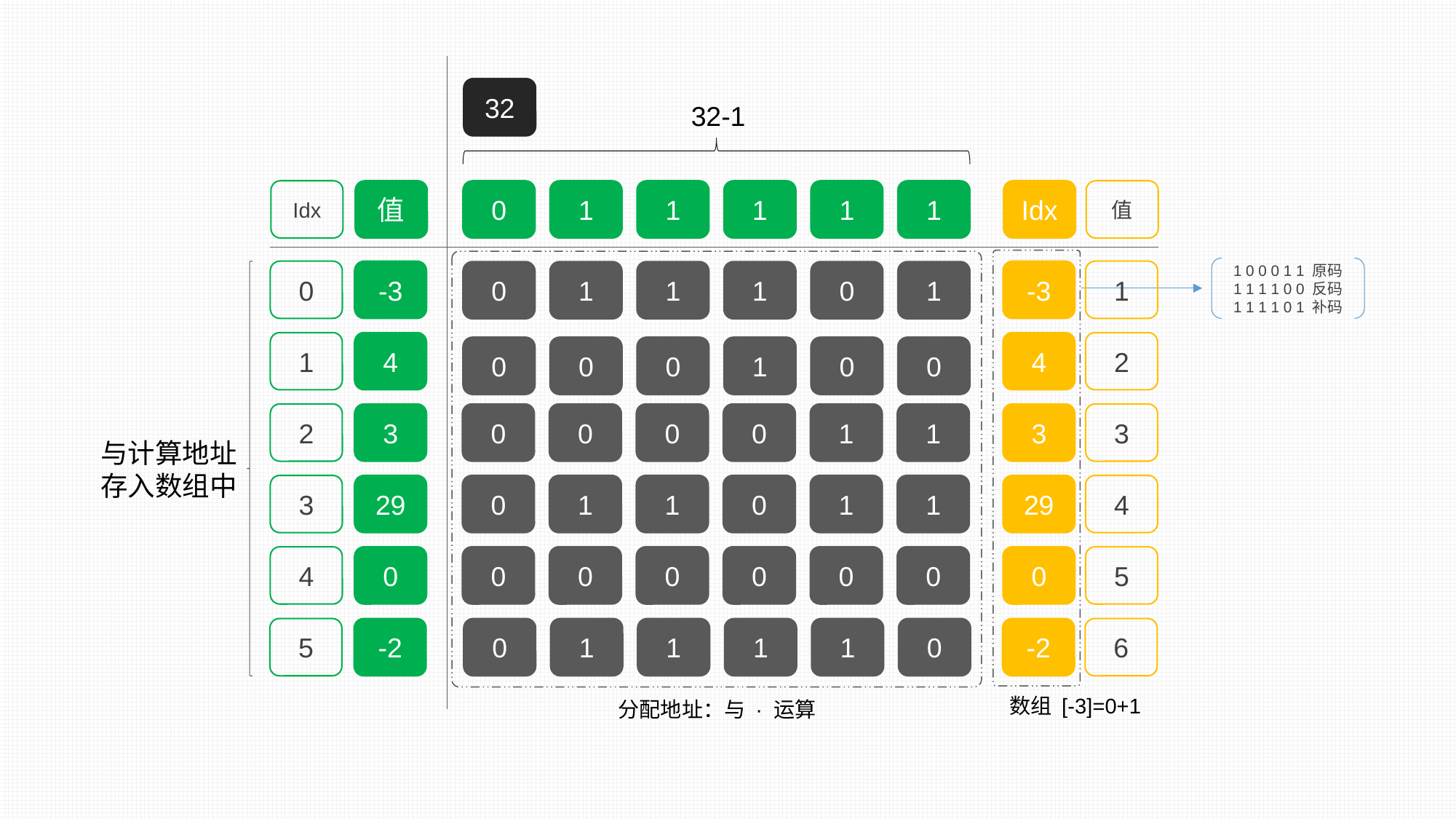

32
32-1
Idx
值
0
1
1
1
1
1
Idx
值

1 0 0 0 1 1 原码
1 1 1 1 0 0 反码
1 1 1 1 0 1 补码

0
-3
-3
1
0
1
1
1
0
1
1
4
4
2
0
0
0
1
0
0
2
3
0
0
0
0
1
1
3
3
与计算地址
存入数组中
3
29
0
1
1
0
1
1
29
4
4
0
0
0
0
0
0
0
0
5
5
-2
0
1
1
1
1
0
-2
6
数组 [-3]=0+1
分配地址：与 · 运算